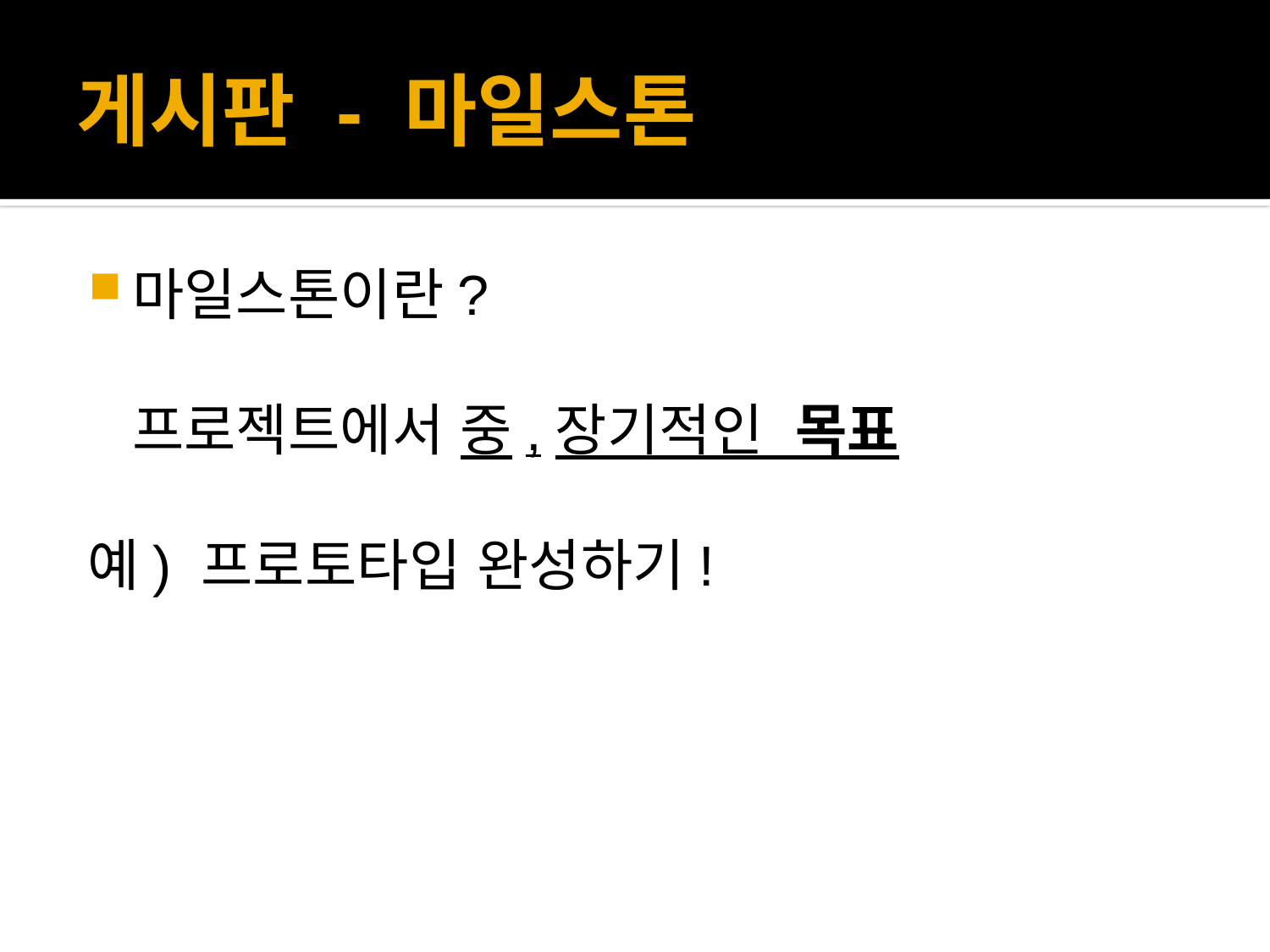

# 게시판 - 마일스톤
마일스톤이란?

	프로젝트에서 중,장기적인  목표

예) 프로토타입 완성하기!